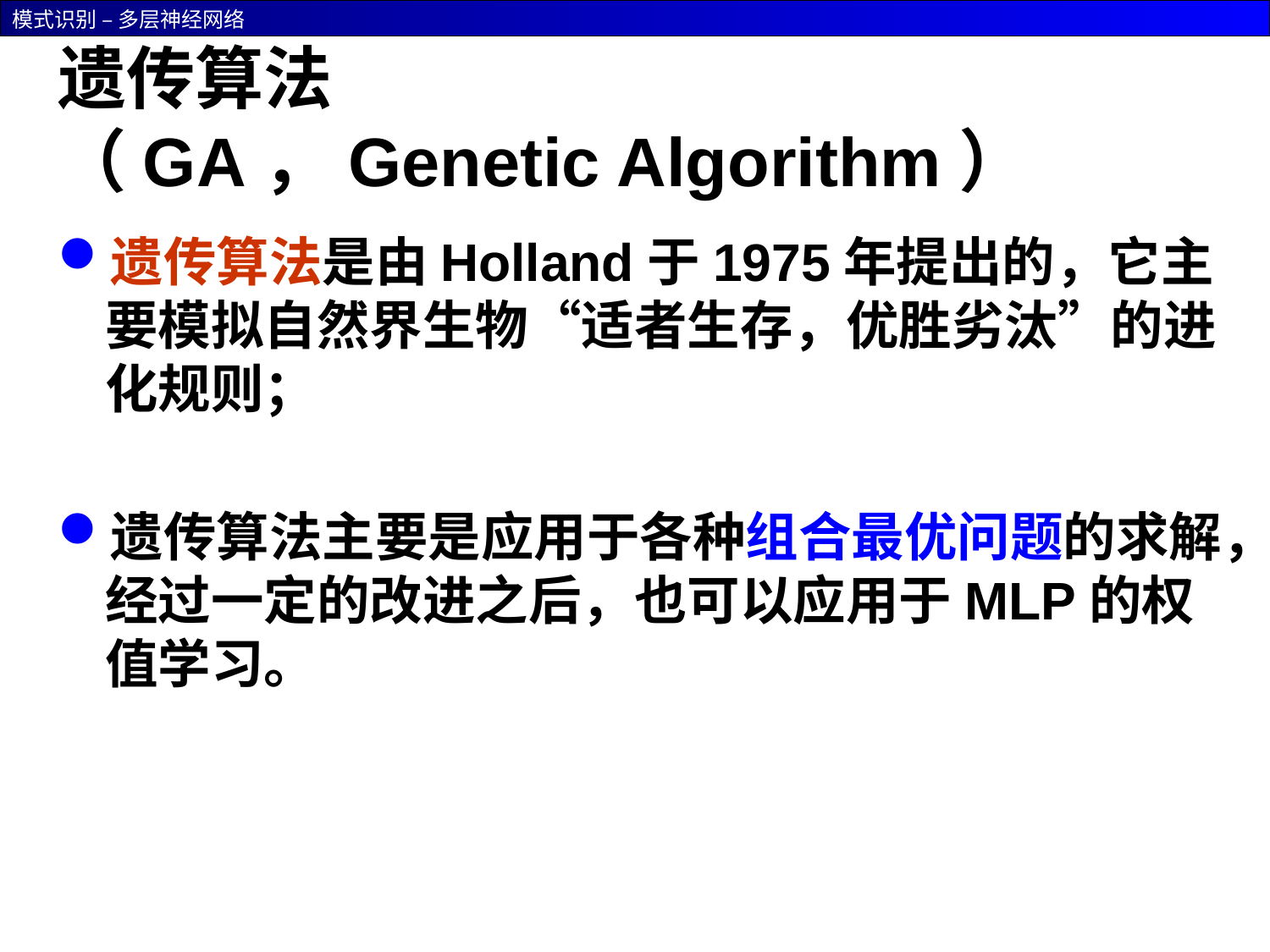

# 遗传算法 （GA，Genetic Algorithm）
遗传算法是由Holland于1975年提出的，它主要模拟自然界生物“适者生存，优胜劣汰”的进化规则；

遗传算法主要是应用于各种组合最优问题的求解，经过一定的改进之后，也可以应用于MLP的权值学习。